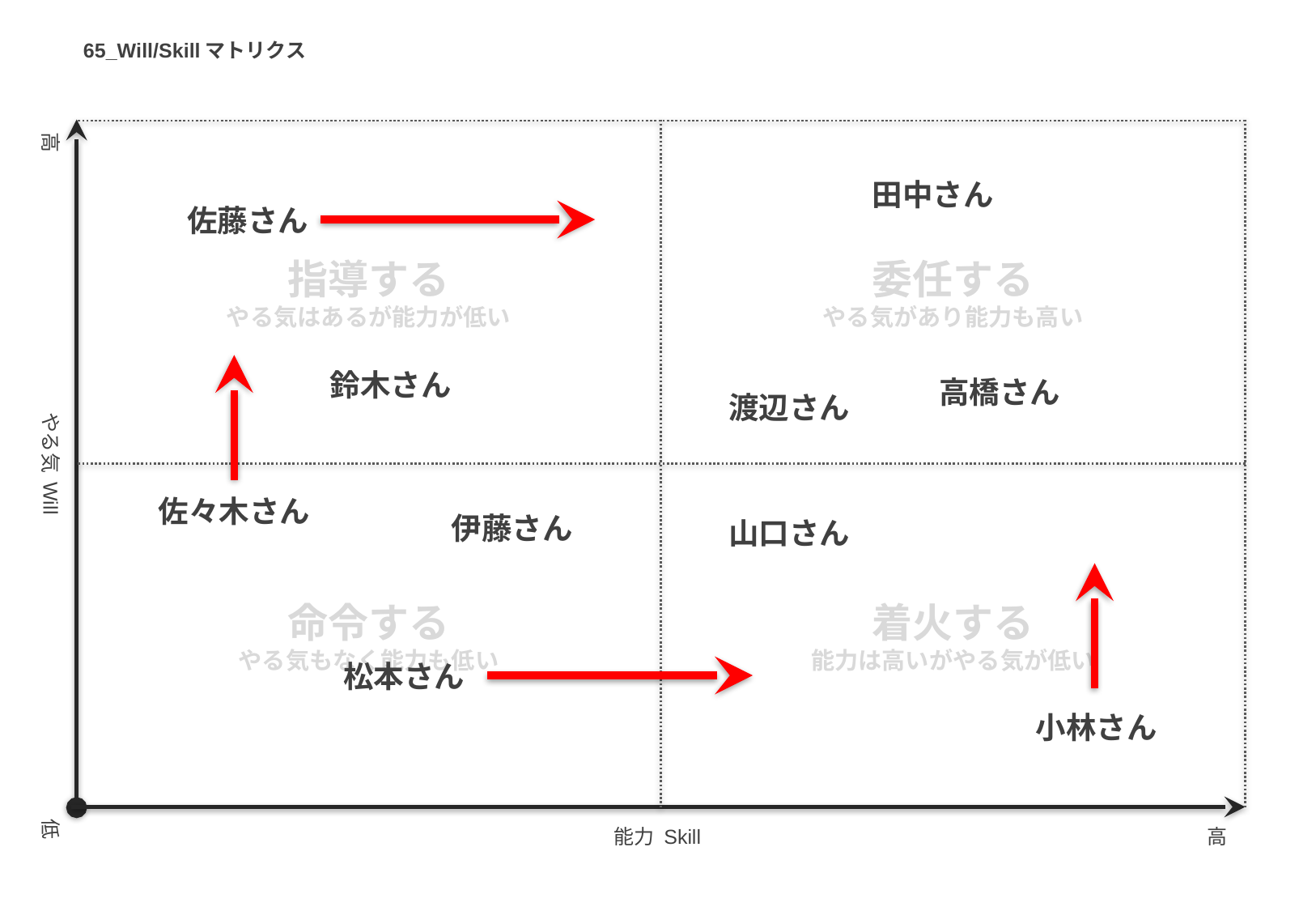

65_Will/Skillマトリクス
高
田中さん
佐藤さん
委任する
やる気があり能力も高い
指導する
やる気はあるが能力が低い
やる気 Will
鈴木さん
高橋さん
渡辺さん
佐々木さん
伊藤さん
山口さん
命令する
やる気もなく能力も低い
着火する
能力は高いがやる気が低い
松本さん
小林さん
低
能力 Skill
高